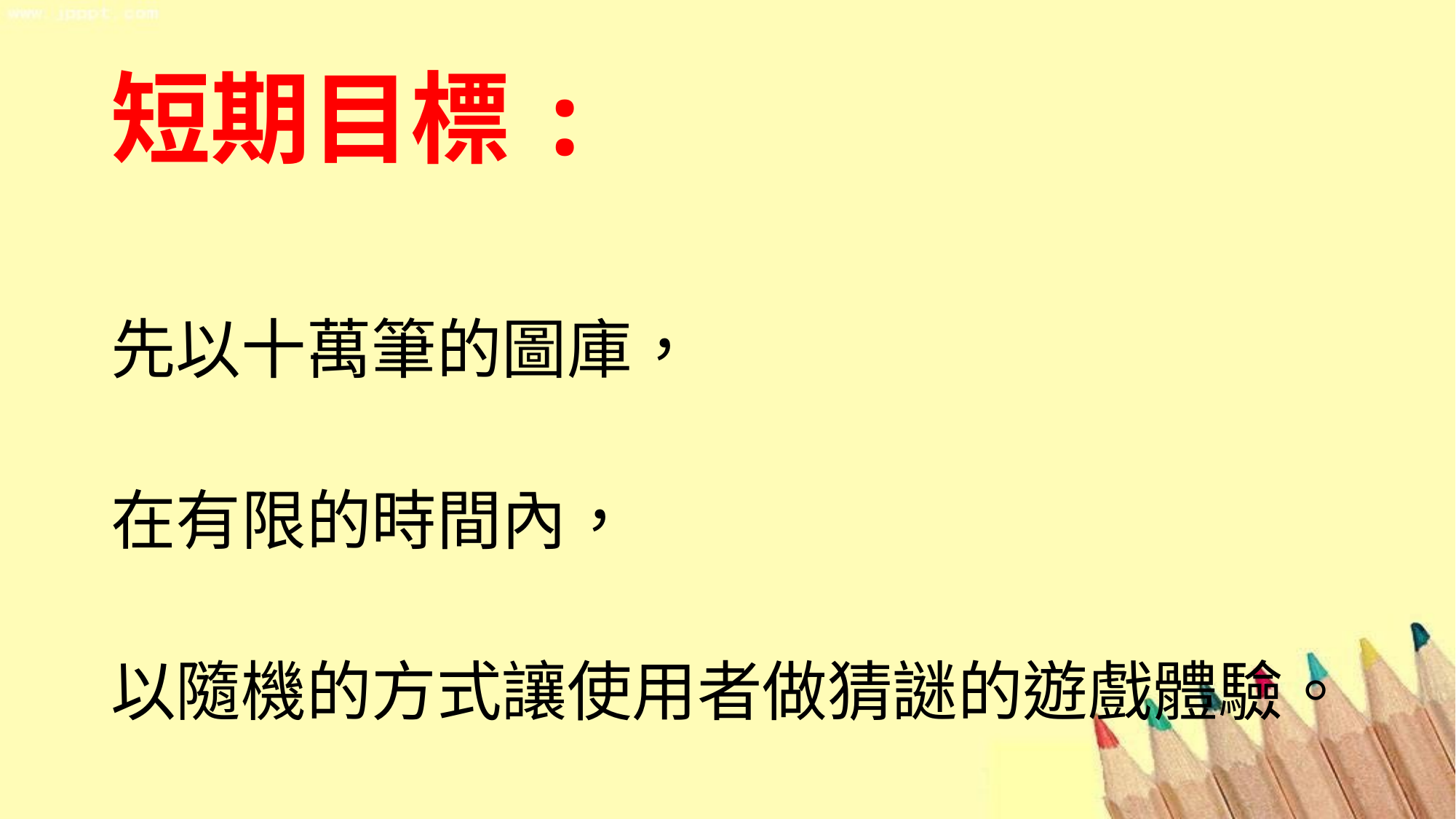

# 短期目標:

先以十萬筆的圖庫，

在有限的時間內，

以隨機的方式讓使用者做猜謎的遊戲體驗。